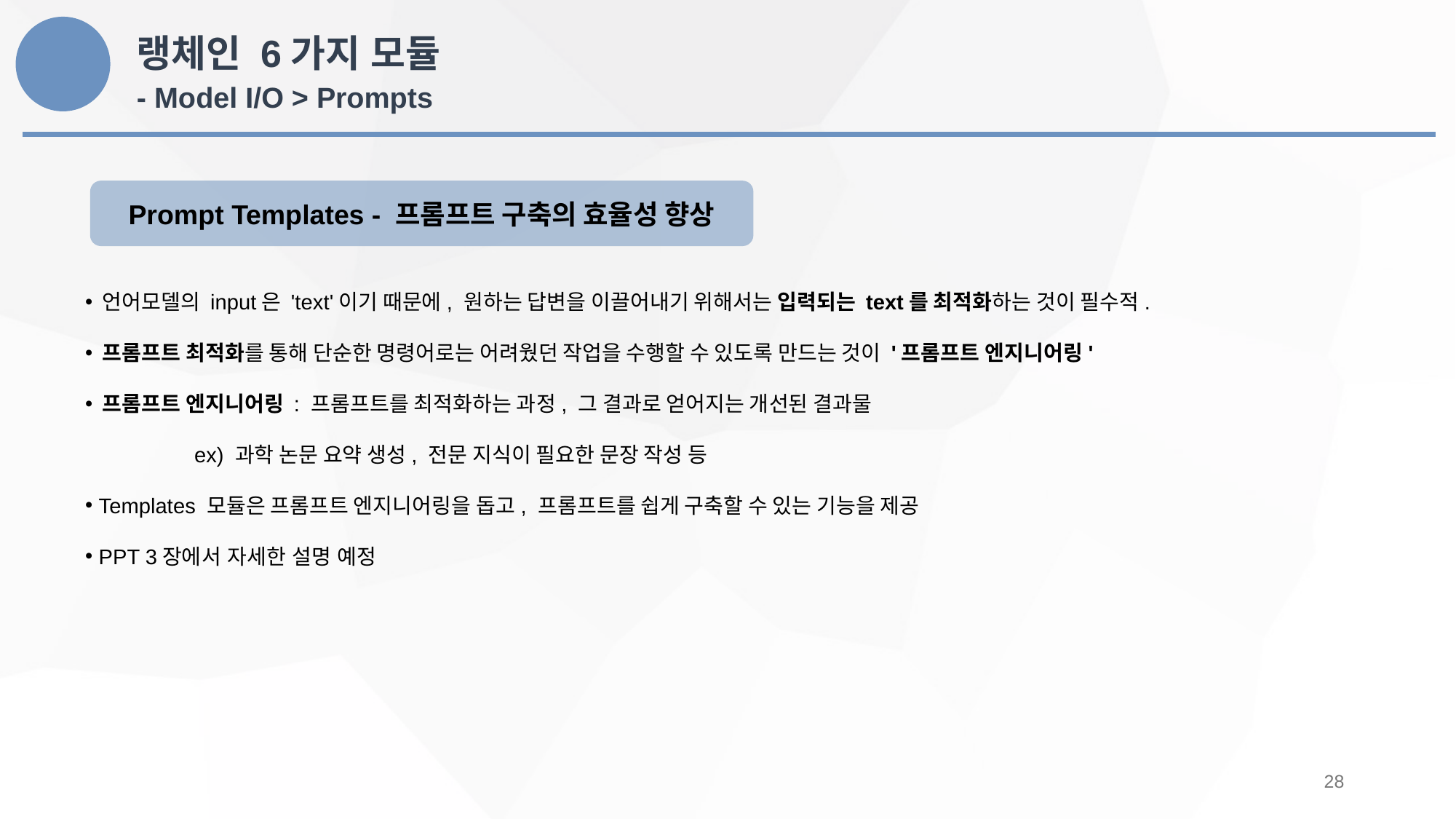

랭체인 6가지 모듈
- Model I/O > Prompts
Prompt Templates - 프롬프트 구축의 효율성 향상
 언어모델의 input은 'text'이기 때문에, 원하는 답변을 이끌어내기 위해서는 입력되는 text를 최적화하는 것이 필수적.
 프롬프트 최적화를 통해 단순한 명령어로는 어려웠던 작업을 수행할 수 있도록 만드는 것이 '프롬프트 엔지니어링'
 프롬프트 엔지니어링 : 프롬프트를 최적화하는 과정, 그 결과로 얻어지는 개선된 결과물
	ex) 과학 논문 요약 생성, 전문 지식이 필요한 문장 작성 등
 Templates 모듈은 프롬프트 엔지니어링을 돕고, 프롬프트를 쉽게 구축할 수 있는 기능을 제공
 PPT 3장에서 자세한 설명 예정
28